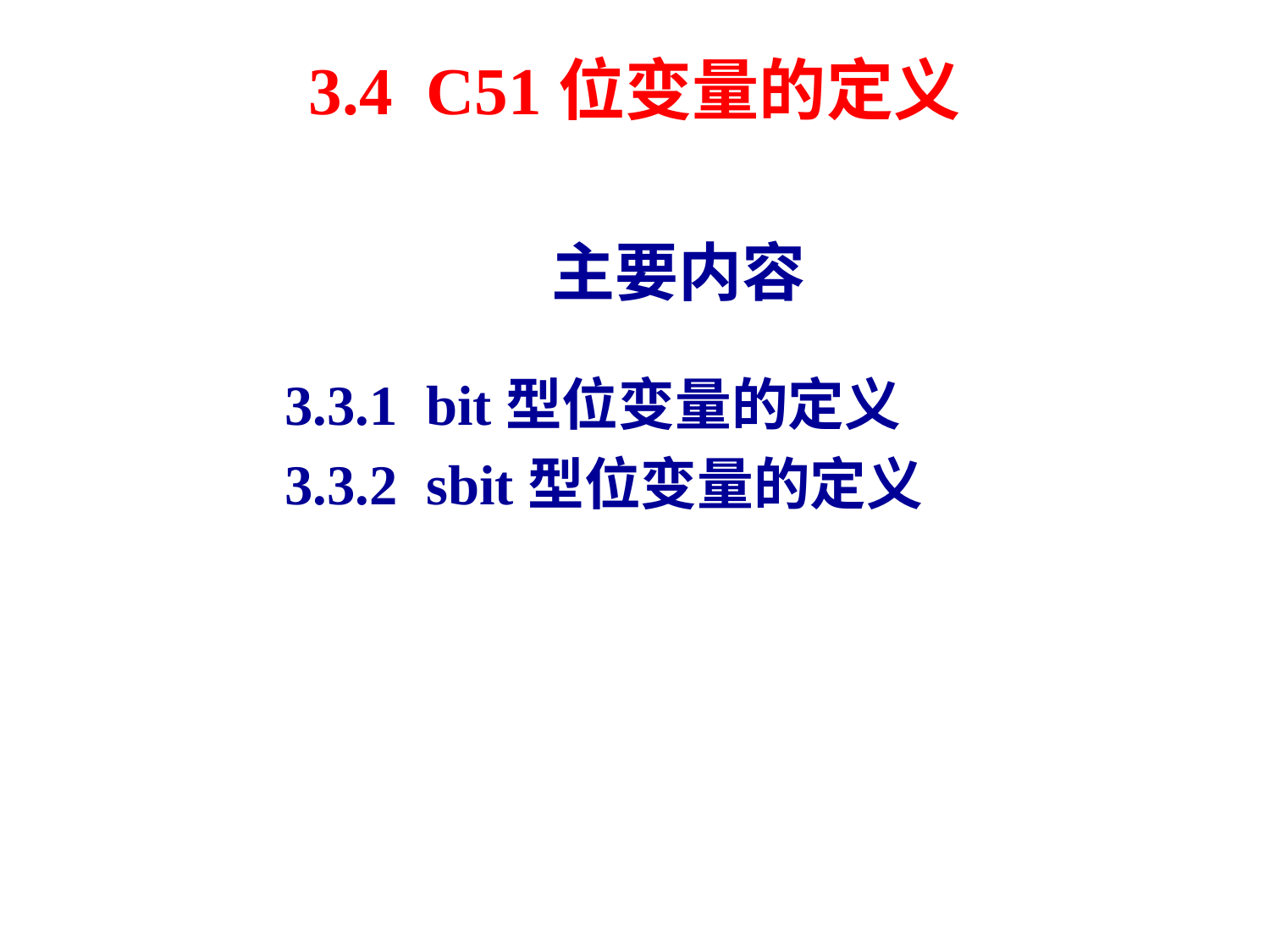

# 3.4  C51位变量的定义
主要内容

3.3.1  bit型位变量的定义
3.3.2  sbit型位变量的定义